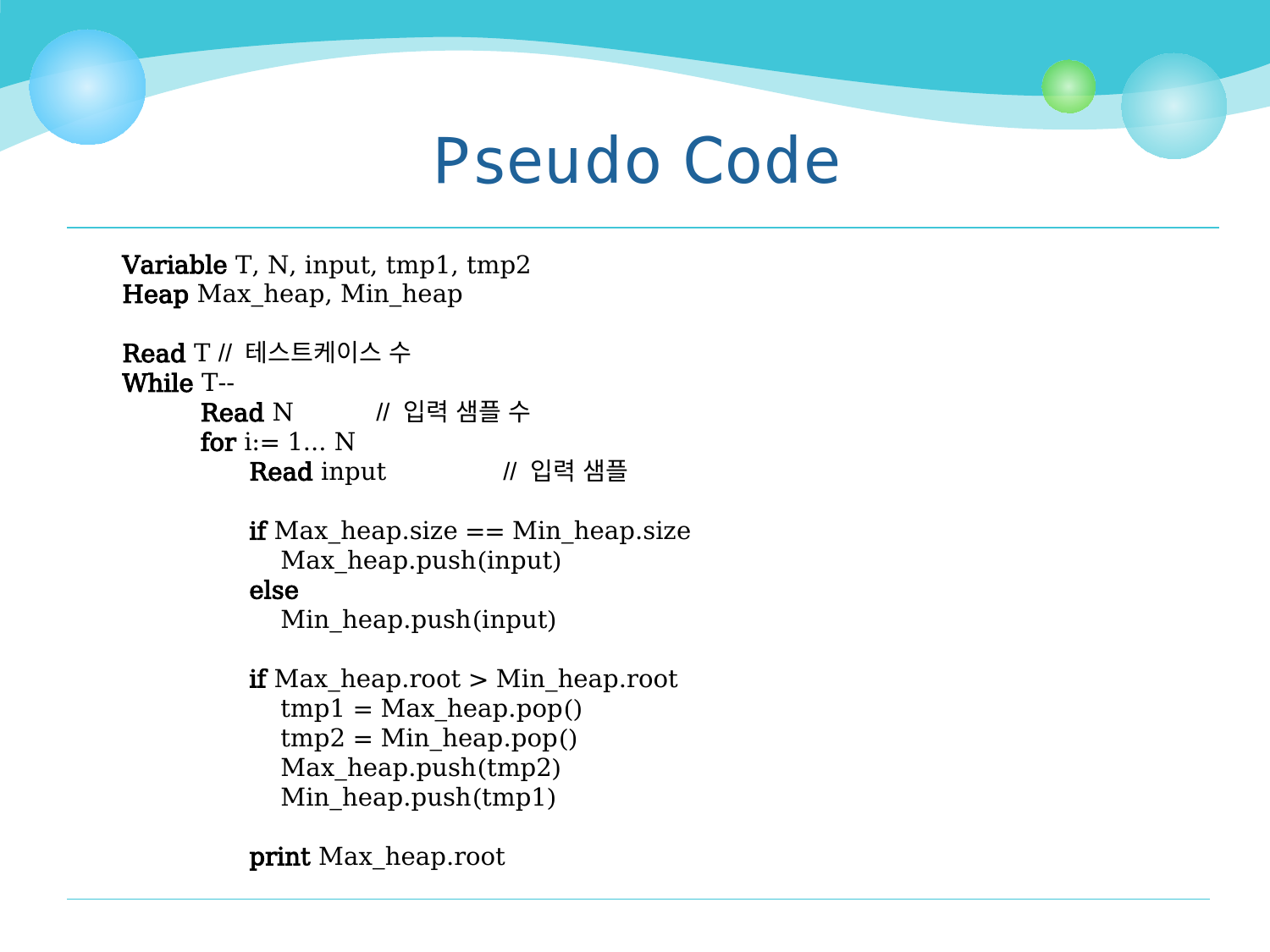

# Pseudo Code
Variable T, N, input, tmp1, tmp2
Heap Max_heap, Min_heap

Read T // 테스트케이스 수
While T--
          Read N 	// 입력 샘플 수
          for i:= 1... N
	Read input	// 입력 샘플

          	if Max_heap.size == Min_heap.size
	    Max_heap.push(input)
	else
	    Min_heap.push(input)

	if Max_heap.root > Min_heap.root
	    tmp1 = Max_heap.pop()
	    tmp2 = Min_heap.pop()
	    Max_heap.push(tmp2)
	    Min_heap.push(tmp1)

	print Max_heap.root